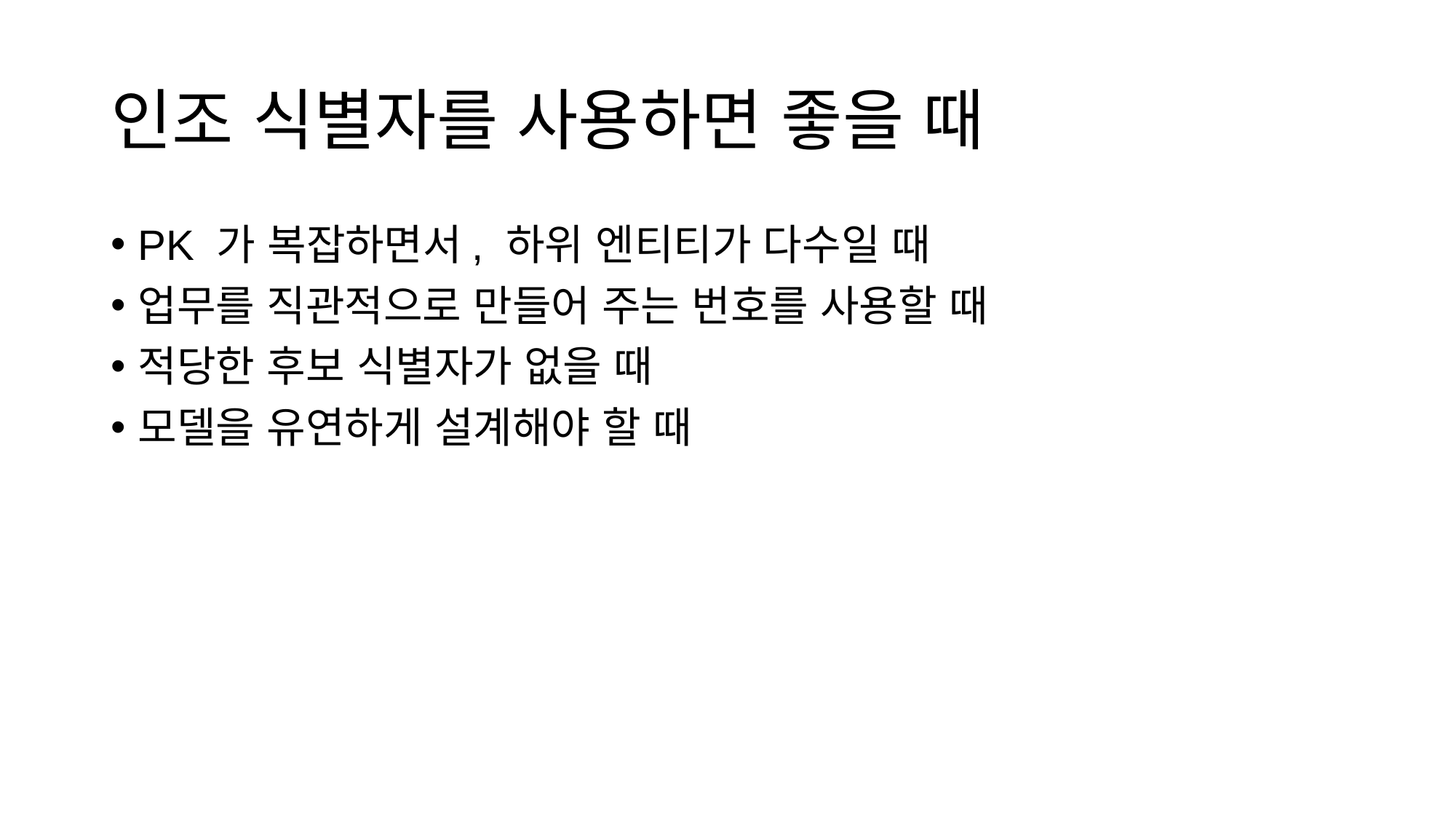

# 인조 식별자를 사용하면 좋을 때
PK 가 복잡하면서, 하위 엔티티가 다수일 때
업무를 직관적으로 만들어 주는 번호를 사용할 때
적당한 후보 식별자가 없을 때
모델을 유연하게 설계해야 할 때